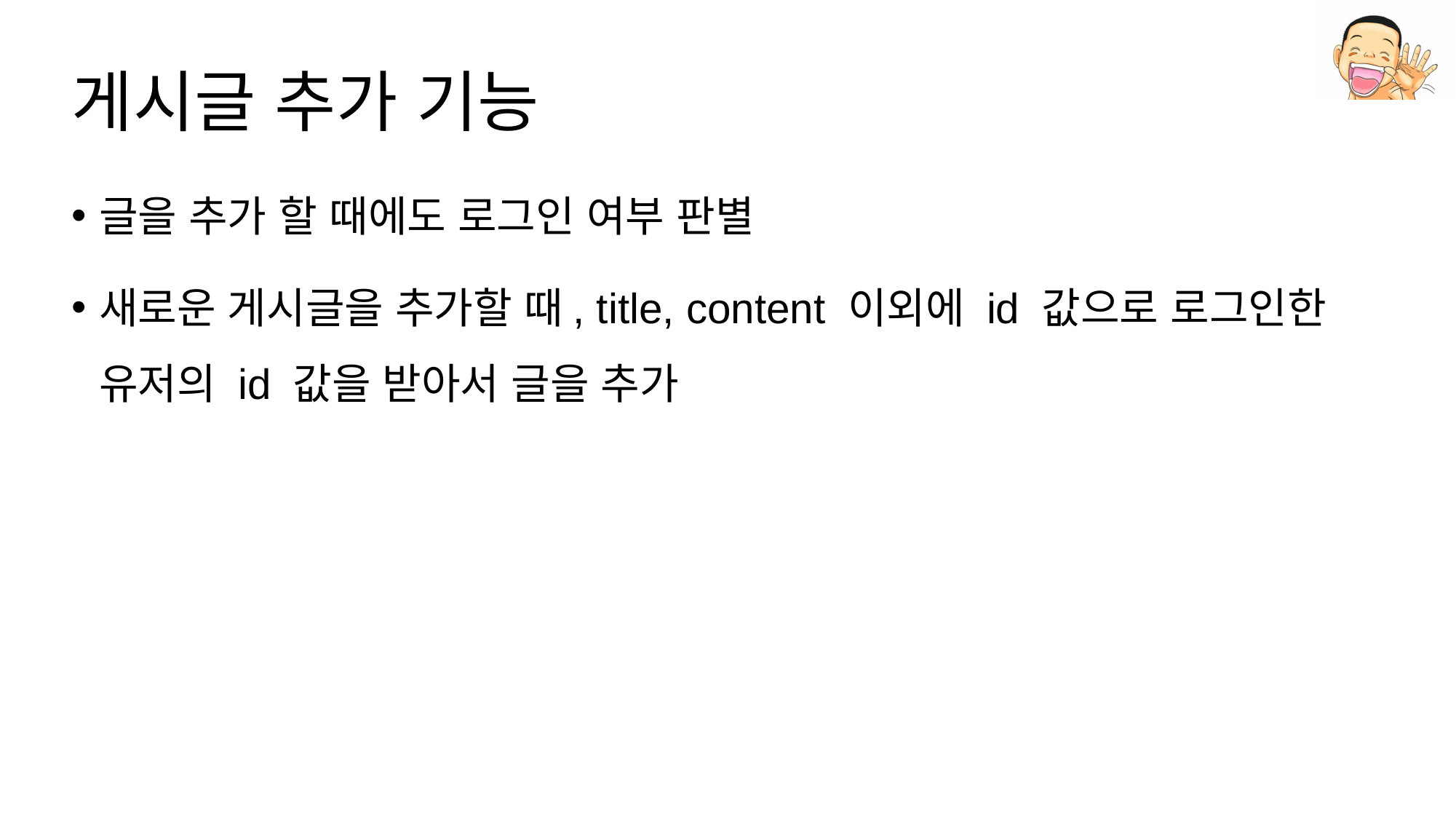

# 게시글 추가 기능
글을 추가 할 때에도 로그인 여부 판별
새로운 게시글을 추가할 때, title, content 이외에 id 값으로 로그인한 유저의 id 값을 받아서 글을 추가